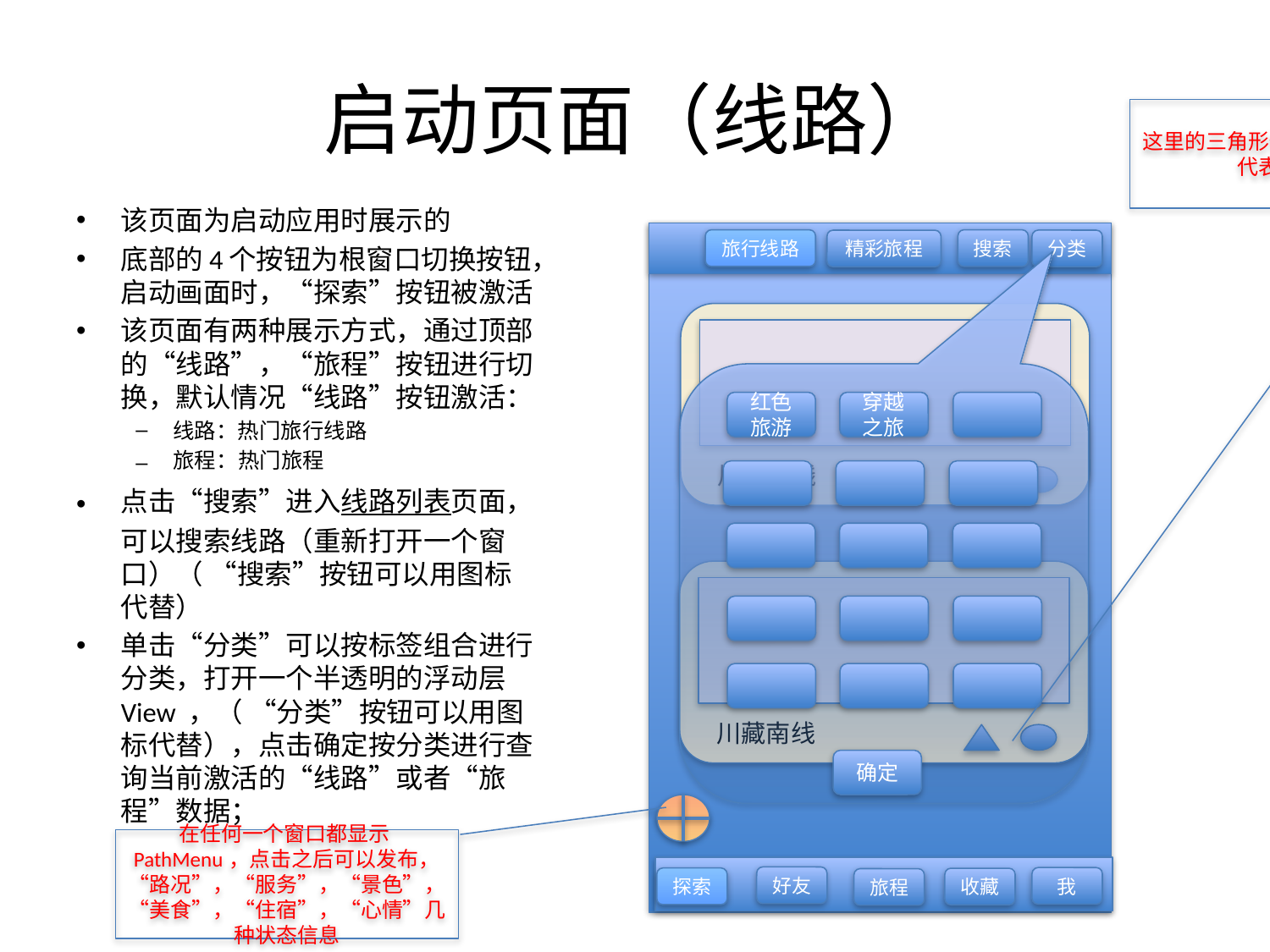

# 启动页面（线路）
这里的三角形代表关注数量，圆形代表评论数量
该页面为启动应用时展示的
底部的4个按钮为根窗口切换按钮，启动画面时，“探索”按钮被激活
该页面有两种展示方式，通过顶部的“线路”，“旅程”按钮进行切换，默认情况“线路”按钮激活：
线路：热门旅行线路
旅程：热门旅程
点击“搜索”进入线路列表页面，可以搜索线路（重新打开一个窗口）（ “搜索”按钮可以用图标代替）
单击“分类”可以按标签组合进行分类，打开一个半透明的浮动层View ，（ “分类”按钮可以用图标代替），点击确定按分类进行查询当前激活的“线路”或者“旅程”数据；

旅行线路
搜索
分类
精彩旅程

川藏南线

红色旅游
穿越之旅

川藏南线

确定

在任何一个窗口都显示PathMenu，点击之后可以发布，“路况”，“服务”，“景色”，“美食”，“住宿”，“心情”几种状态信息

好友
我
探索
旅程
收藏